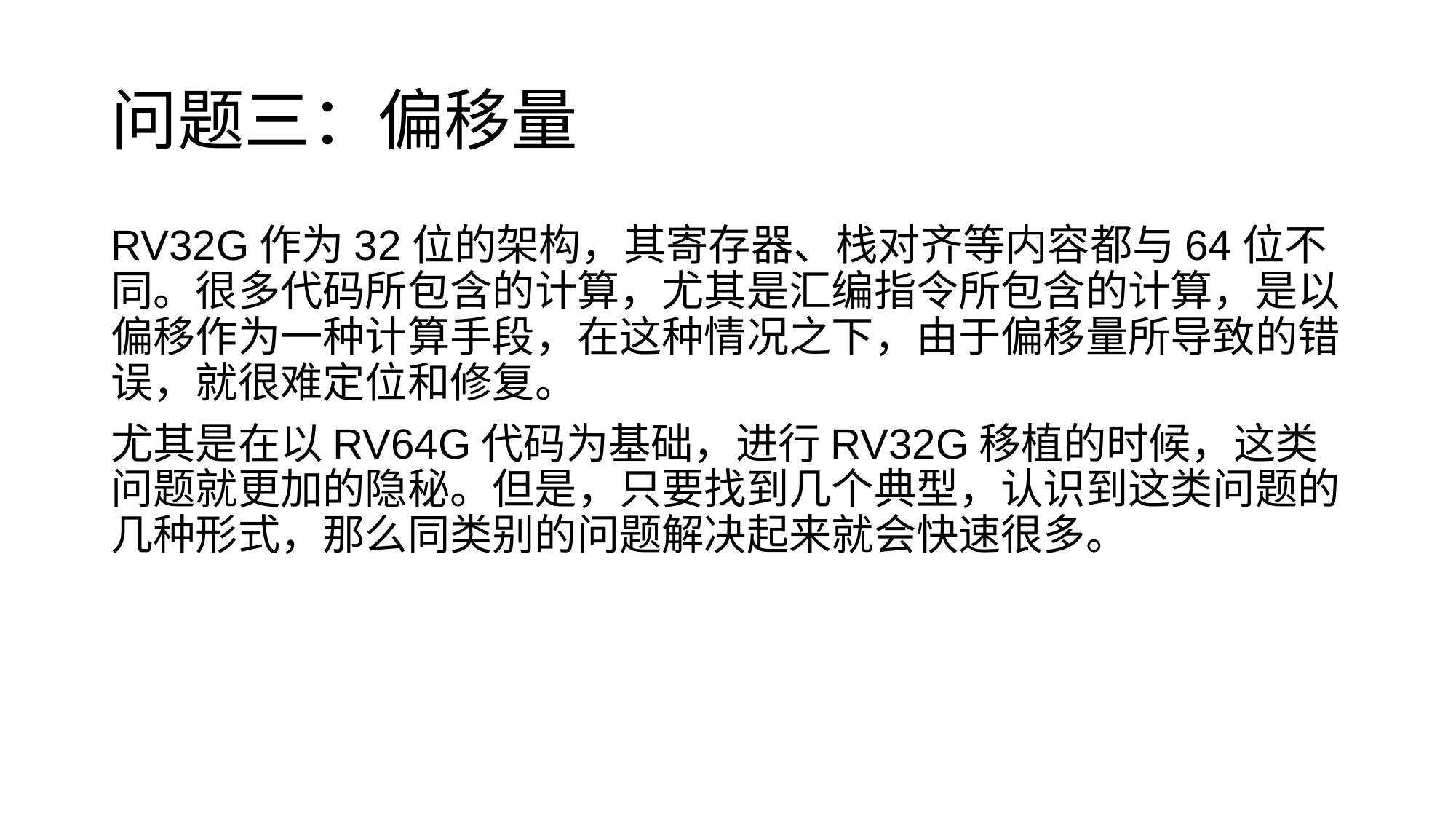

# 问题三：偏移量
RV32G作为32位的架构，其寄存器、栈对齐等内容都与64位不同。很多代码所包含的计算，尤其是汇编指令所包含的计算，是以偏移作为一种计算手段，在这种情况之下，由于偏移量所导致的错误，就很难定位和修复。
尤其是在以RV64G代码为基础，进行RV32G移植的时候，这类问题就更加的隐秘。但是，只要找到几个典型，认识到这类问题的几种形式，那么同类别的问题解决起来就会快速很多。